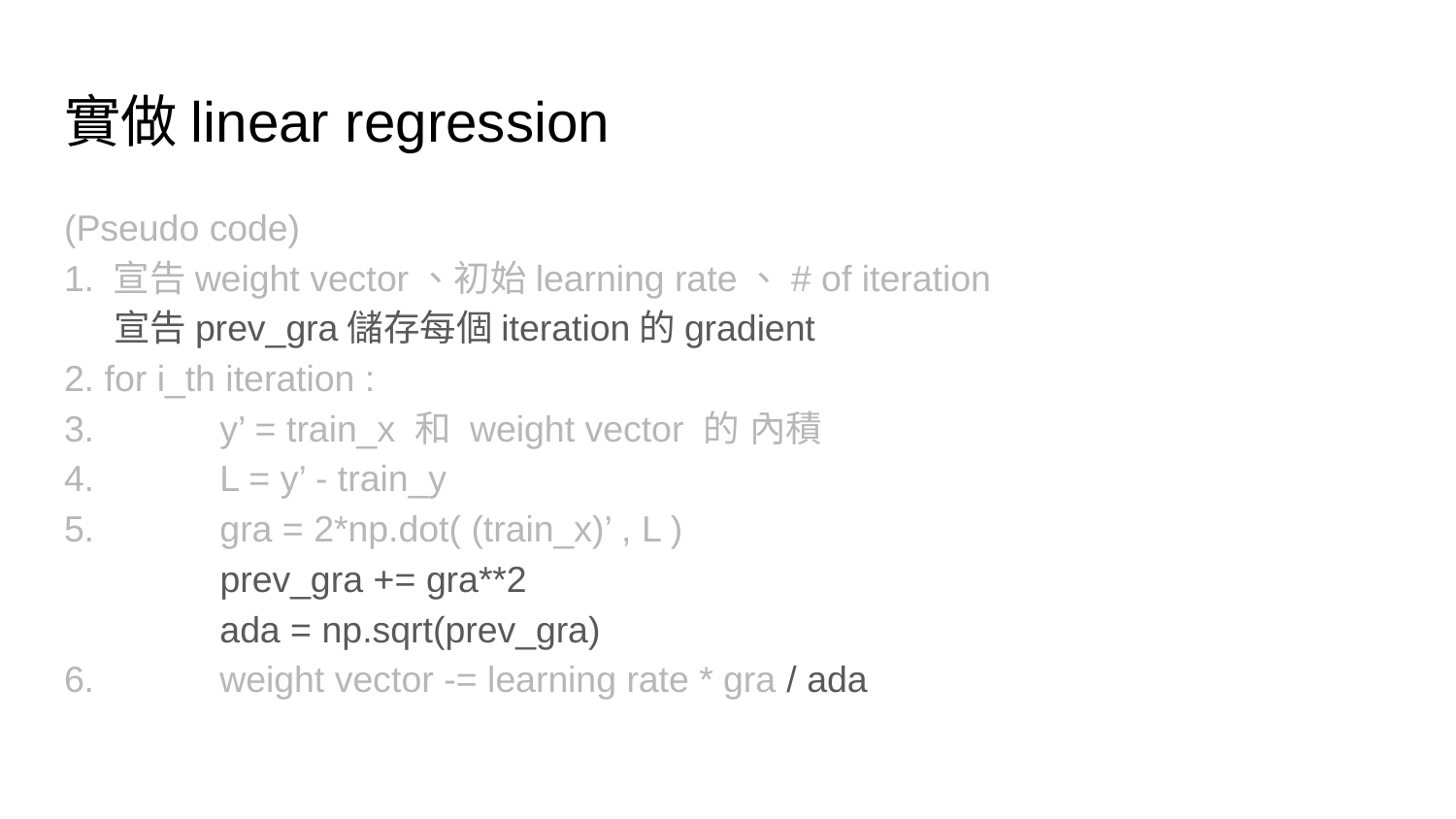

# 實做linear regression

(Pseudo code)
1. 宣告weight vector、初始learning rate、# of iteration
    宣告prev_gra儲存每個iteration的gradient
2. for i_th iteration :
3. 	 y’ = train_x 和 weight vector 的 內積
4. 	 L = y’ - train_y
5. 	 gra = 2*np.dot( (train_x)’ , L )
	 prev_gra += gra**2
	 ada = np.sqrt(prev_gra)
6. 	 weight vector -= learning rate * gra / ada